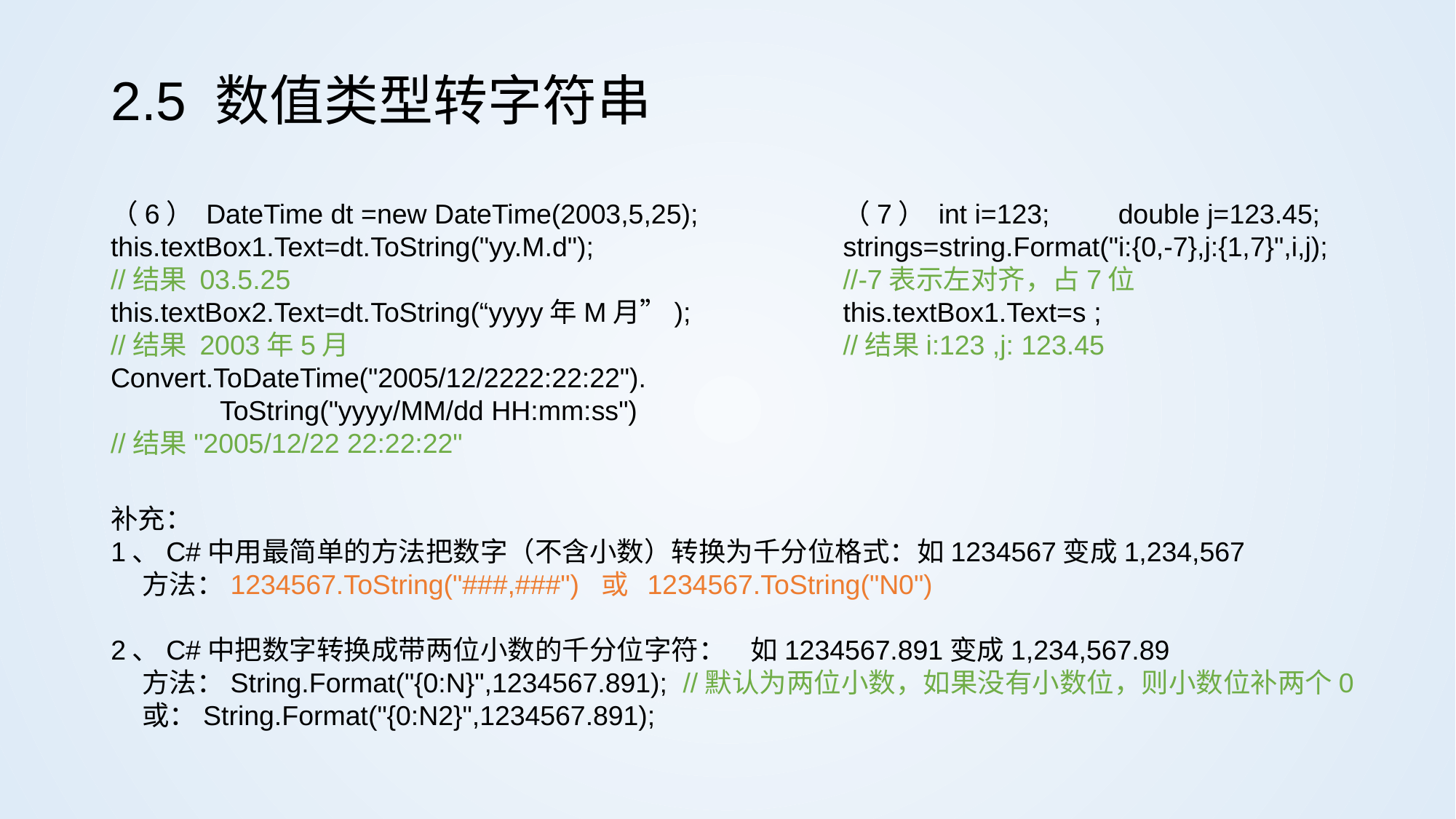

# 2.5 数值类型转字符串
（6） DateTime dt =new DateTime(2003,5,25);
this.textBox1.Text=dt.ToString("yy.M.d");
//结果 03.5.25
this.textBox2.Text=dt.ToString(“yyyy年M月”);
//结果 2003年5月
Convert.ToDateTime("2005/12/2222:22:22").
	ToString("yyyy/MM/dd HH:mm:ss")
//结果"2005/12/22 22:22:22"
（7） int i=123;         double j=123.45;
strings=string.Format("i:{0,-7},j:{1,7}",i,j);
//-7表示左对齐，占7位
this.textBox1.Text=s ;
//结果i:123 ,j: 123.45
补充：
1、C#中用最简单的方法把数字（不含小数）转换为千分位格式：如1234567变成1,234,567
    方法：1234567.ToString("###,###")  或  1234567.ToString("N0")

2、C#中把数字转换成带两位小数的千分位字符：    如1234567.891变成1,234,567.89
    方法：String.Format("{0:N}",1234567.891);  //默认为两位小数，如果没有小数位，则小数位补两个0
    或：String.Format("{0:N2}",1234567.891);